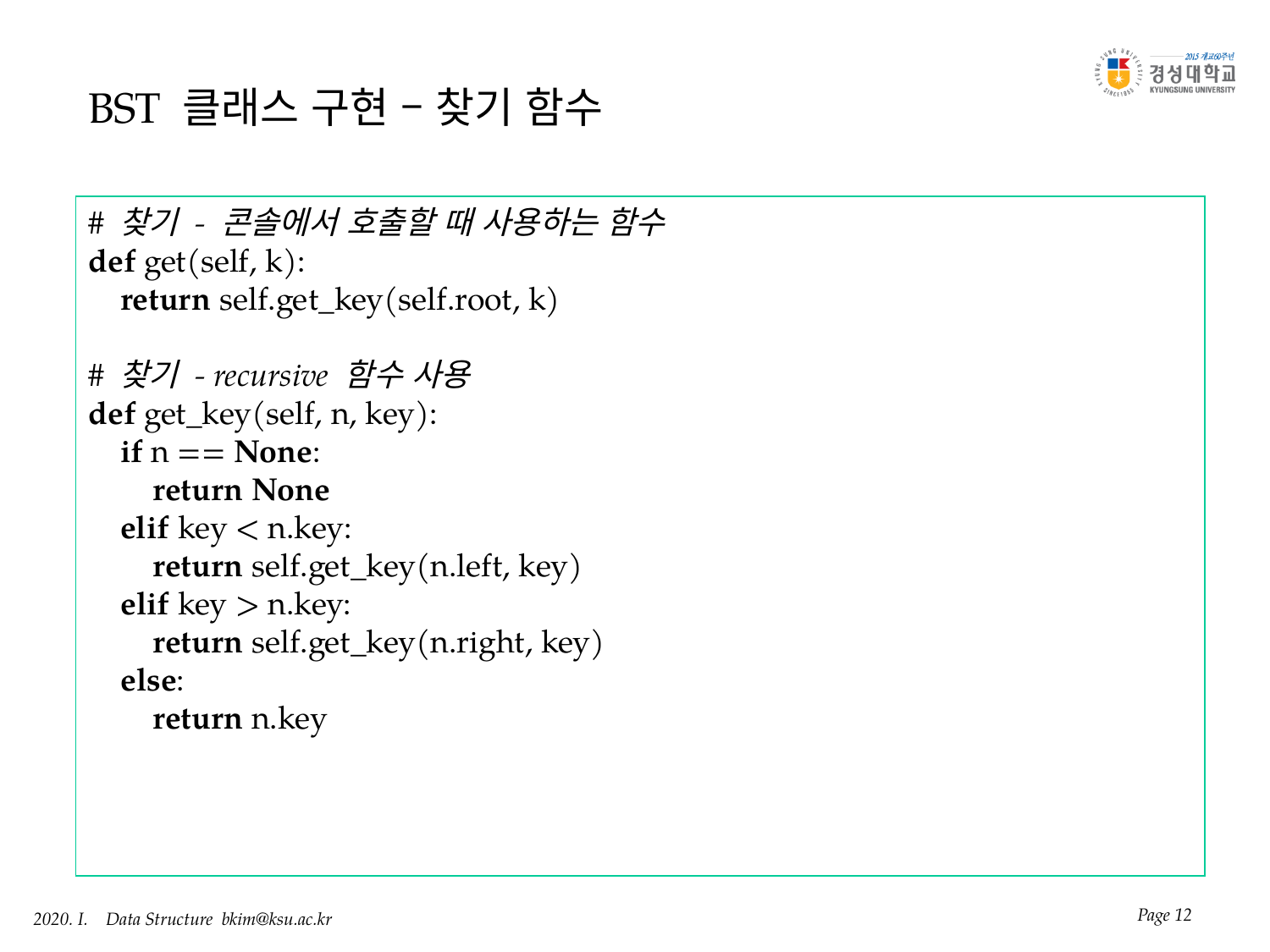

# BST 클래스 구현 – 찾기 함수
# 찾기 - 콘솔에서 호출할 때 사용하는 함수 def get(self, k): return self.get_key(self.root, k) # 찾기 - recursive 함수 사용 def get_key(self, n, key): if n == None: return None elif key < n.key: return self.get_key(n.left, key) elif key > n.key: return self.get_key(n.right, key) else: return n.key
Page 12